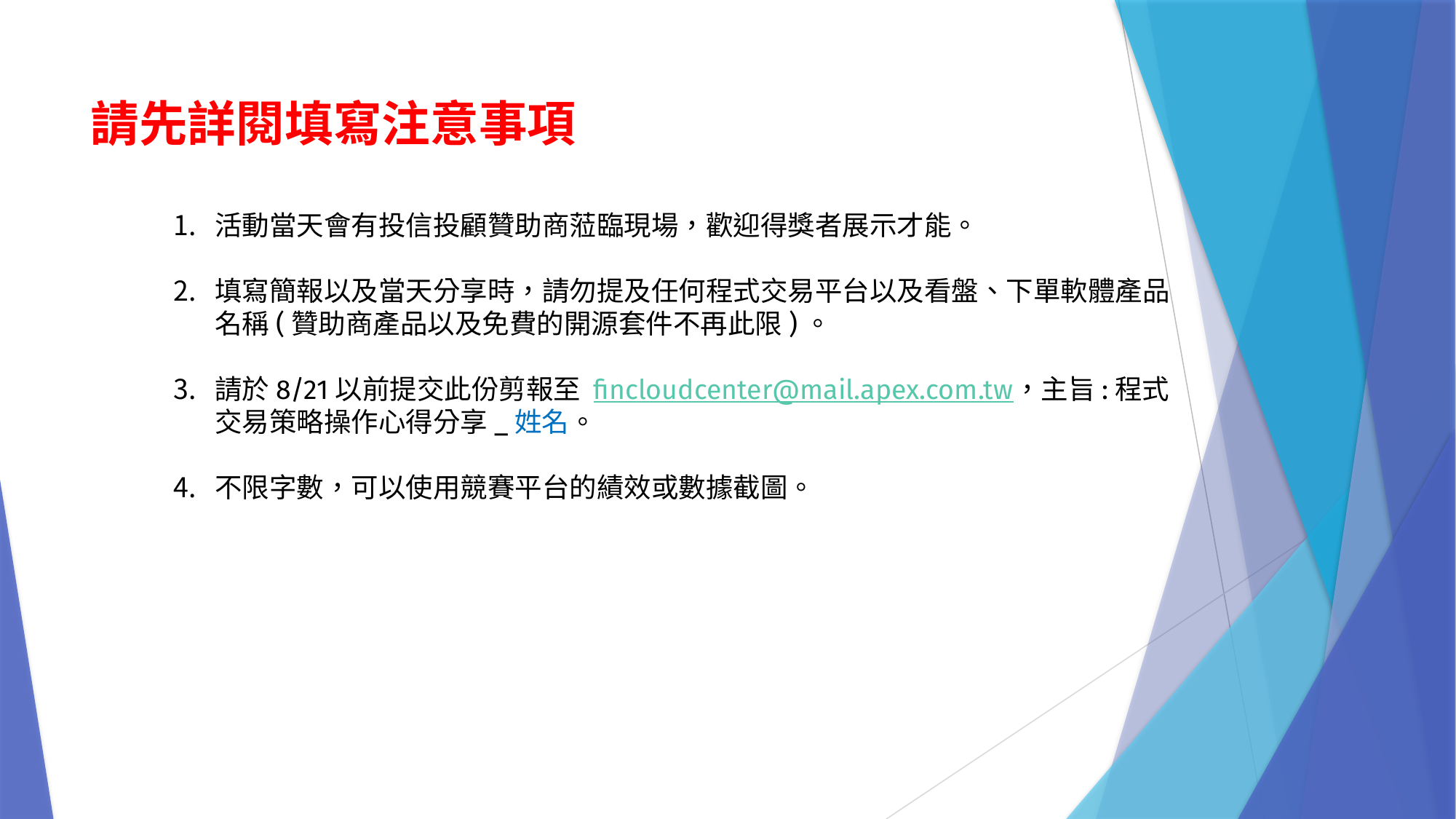

請先詳閱填寫注意事項
活動當天會有投信投顧贊助商蒞臨現場，歡迎得獎者展示才能。

填寫簡報以及當天分享時，請勿提及任何程式交易平台以及看盤、下單軟體產品名稱(贊助商產品以及免費的開源套件不再此限)。

請於8/21以前提交此份剪報至 fincloudcenter@mail.apex.com.tw，主旨:程式交易策略操作心得分享_姓名。

不限字數，可以使用競賽平台的績效或數據截圖。